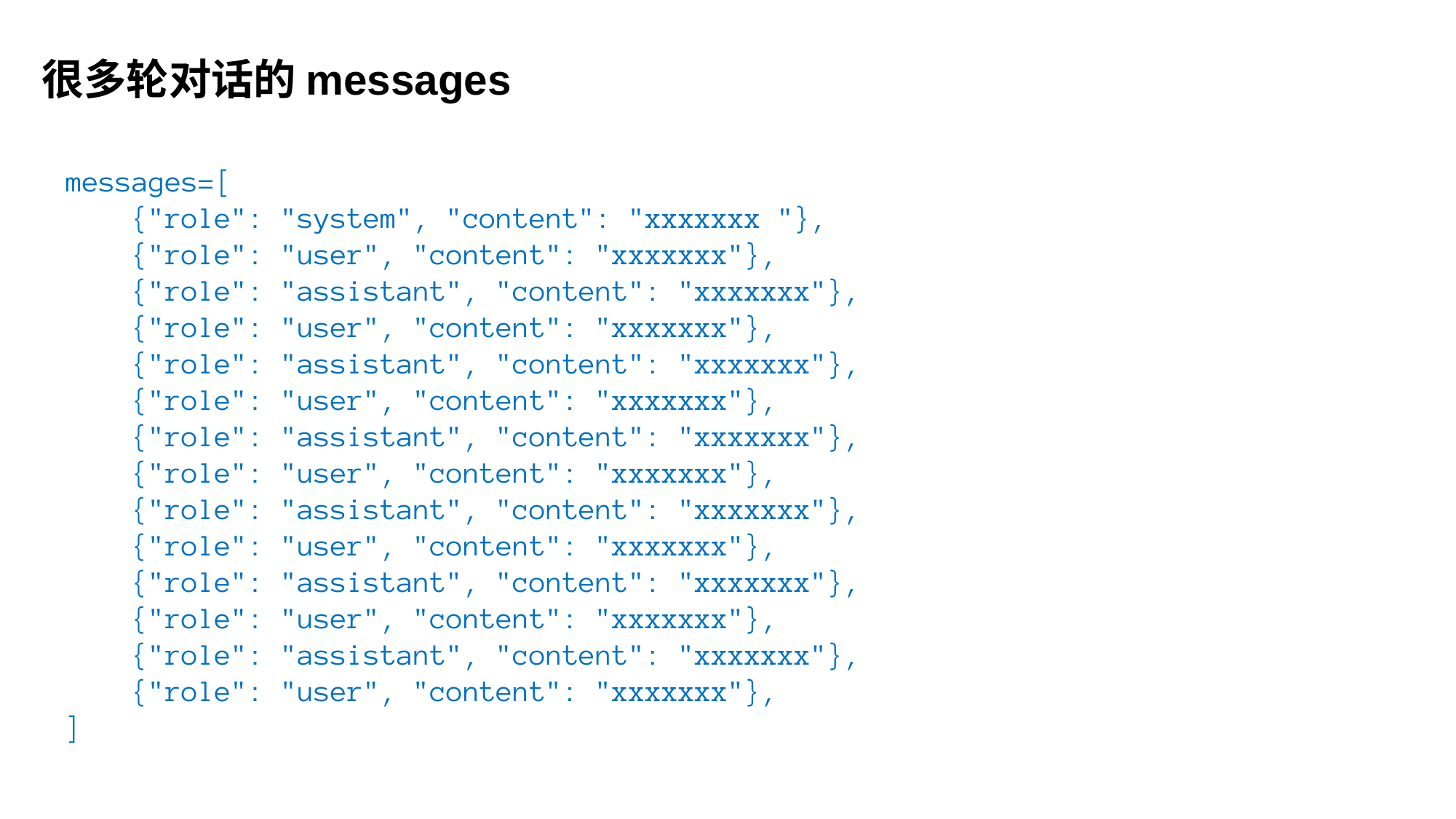

很多轮对话的messages
messages=[
    {"role": "system", "content": "xxxxxxx "},
    {"role": "user", "content": "xxxxxxx"},
    {"role": "assistant", "content": "xxxxxxx"},
    {"role": "user", "content": "xxxxxxx"},
    {"role": "assistant", "content": "xxxxxxx"},
    {"role": "user", "content": "xxxxxxx"},
    {"role": "assistant", "content": "xxxxxxx"},
    {"role": "user", "content": "xxxxxxx"},
    {"role": "assistant", "content": "xxxxxxx"},
    {"role": "user", "content": "xxxxxxx"},
    {"role": "assistant", "content": "xxxxxxx"},
    {"role": "user", "content": "xxxxxxx"},
    {"role": "assistant", "content": "xxxxxxx"},
    {"role": "user", "content": "xxxxxxx"},
]